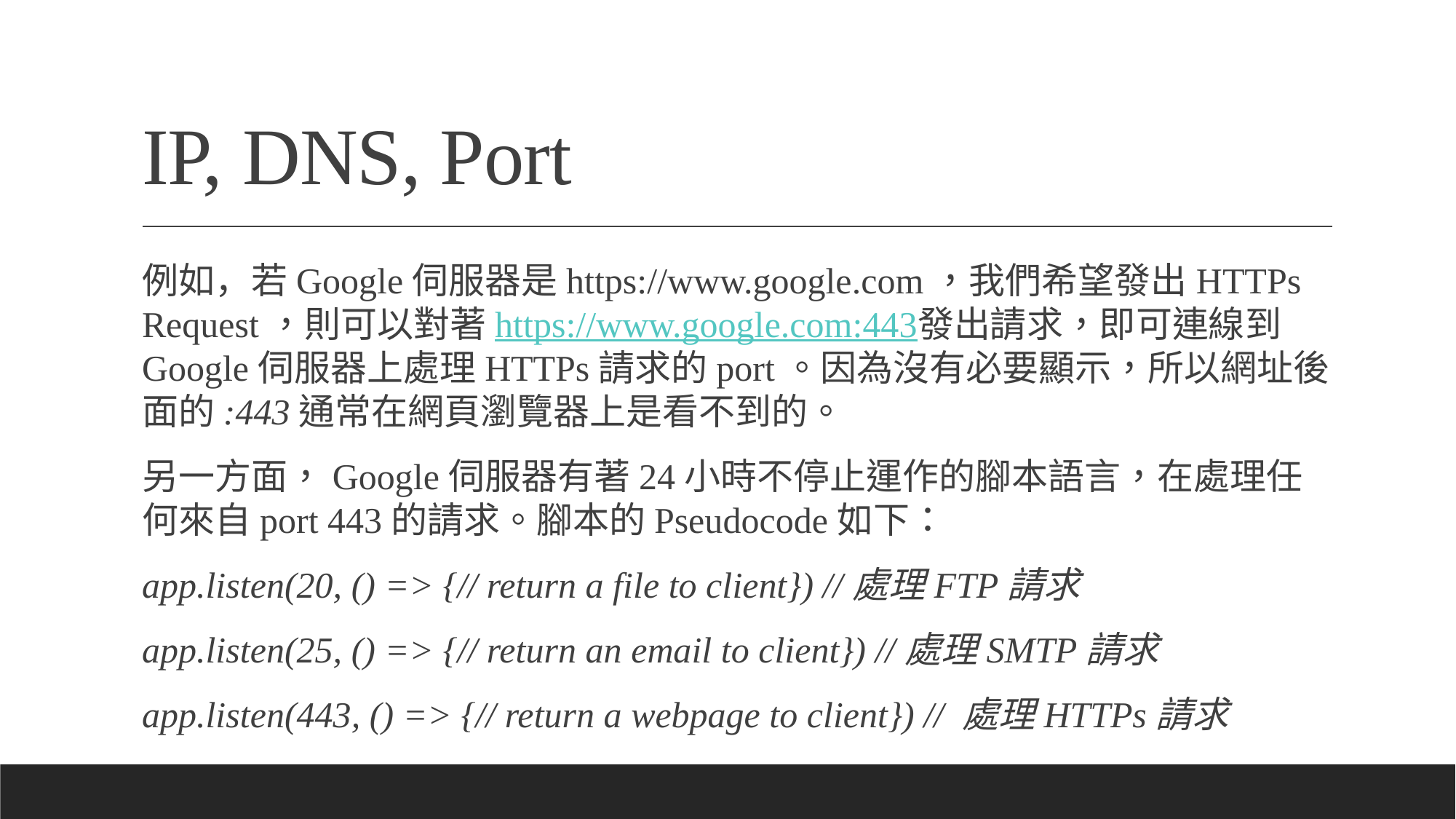

# IP, DNS, Port
例如，若Google伺服器是https://www.google.com，我們希望發出HTTPs Request，則可以對著https://www.google.com:443發出請求，即可連線到Google伺服器上處理HTTPs請求的port。因為沒有必要顯示，所以網址後面的:443通常在網頁瀏覽器上是看不到的。
另一方面，Google伺服器有著24小時不停止運作的腳本語言，在處理任何來自port 443的請求。腳本的Pseudocode如下：
app.listen(20, () => {// return a file to client}) //處理FTP請求
app.listen(25, () => {// return an email to client}) //處理SMTP請求
app.listen(443, () => {// return a webpage to client}) // 處理HTTPs請求